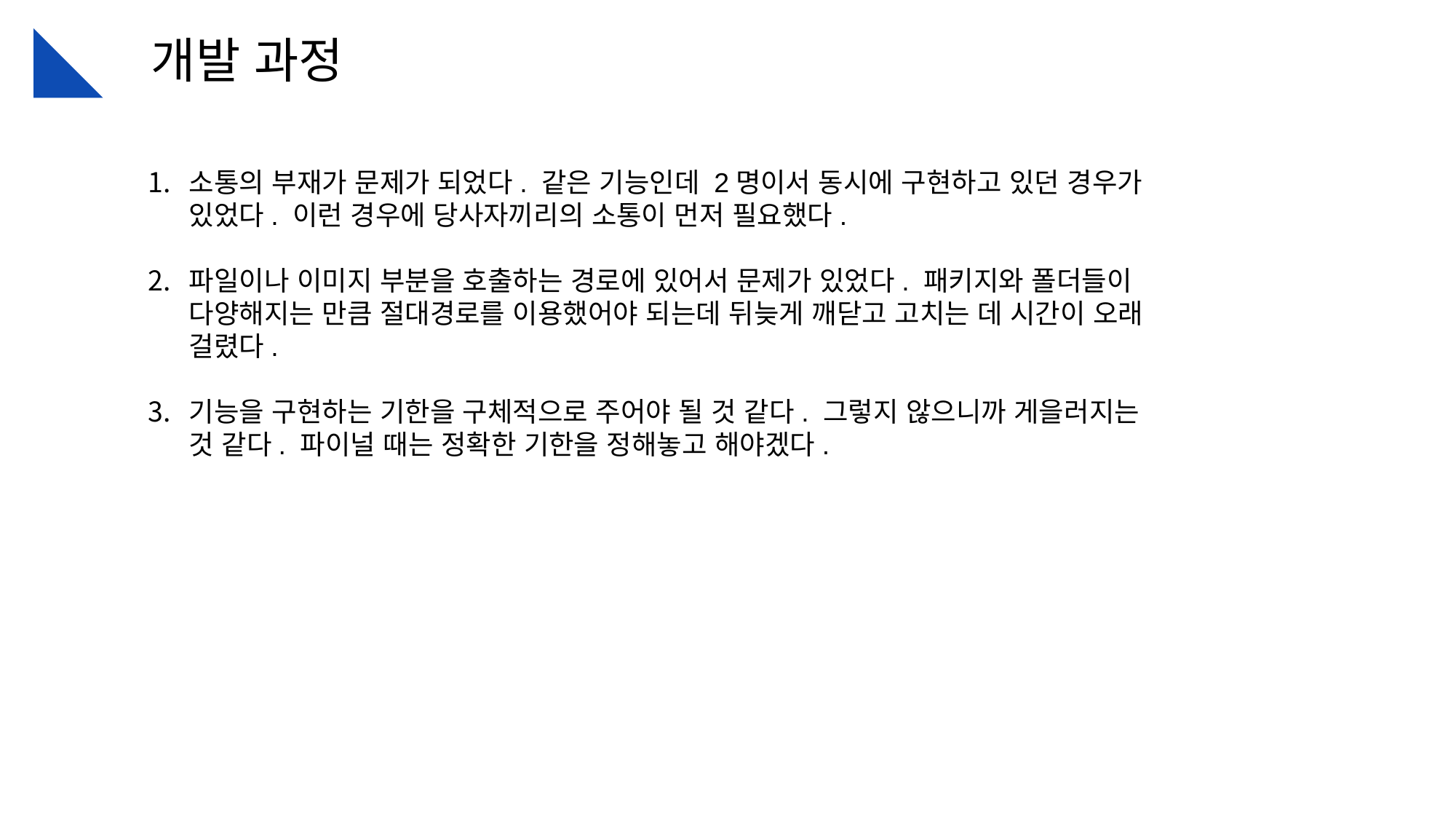

개발 과정

소통의 부재가 문제가 되었다. 같은 기능인데 2명이서 동시에 구현하고 있던 경우가 있었다. 이런 경우에 당사자끼리의 소통이 먼저 필요했다.

파일이나 이미지 부분을 호출하는 경로에 있어서 문제가 있었다. 패키지와 폴더들이 다양해지는 만큼 절대경로를 이용했어야 되는데 뒤늦게 깨닫고 고치는 데 시간이 오래 걸렸다.

기능을 구현하는 기한을 구체적으로 주어야 될 것 같다. 그렇지 않으니까 게을러지는 것 같다. 파이널 때는 정확한 기한을 정해놓고 해야겠다.